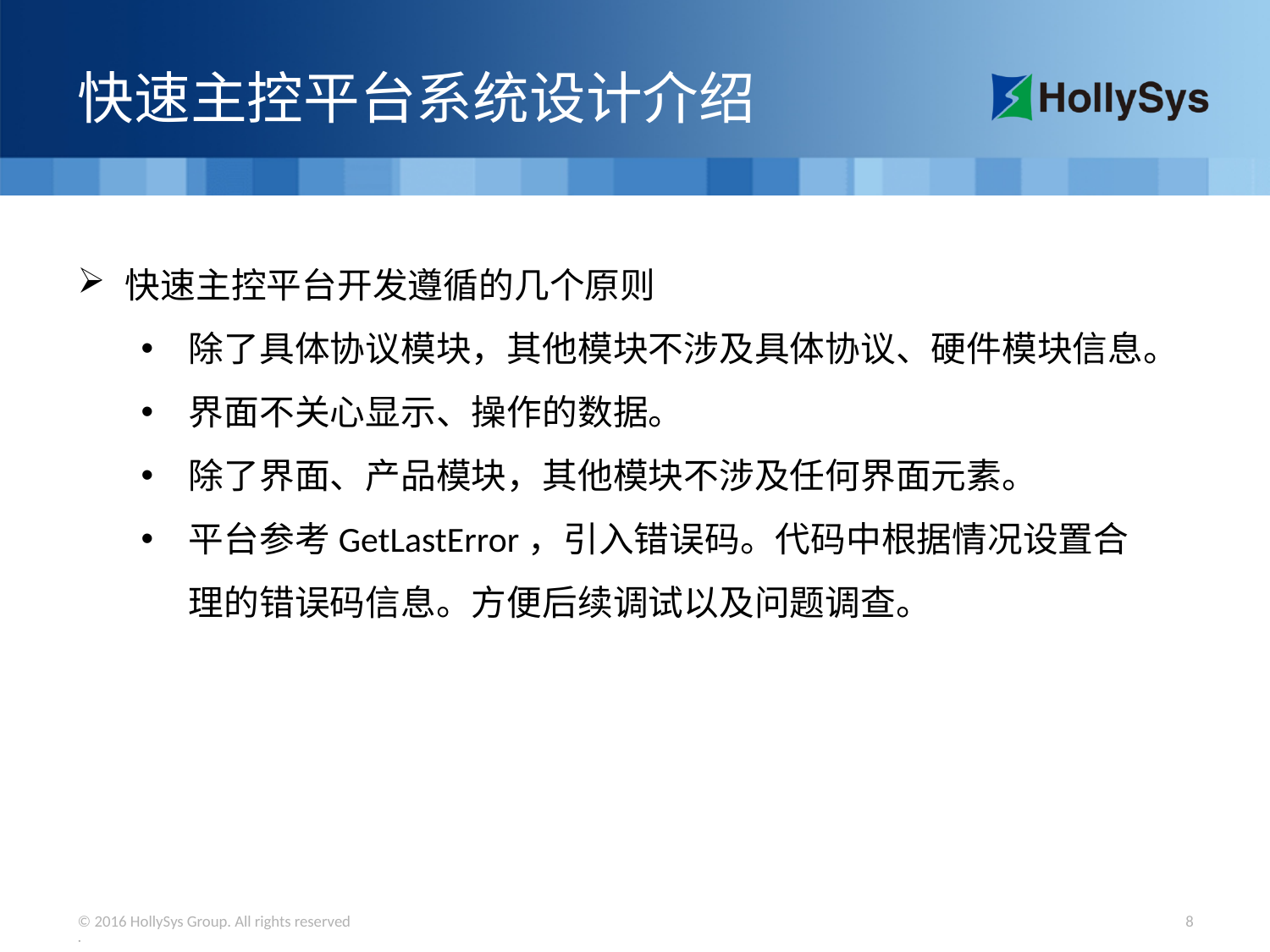

# 快速主控平台系统设计介绍
快速主控平台开发遵循的几个原则
除了具体协议模块，其他模块不涉及具体协议、硬件模块信息。
界面不关心显示、操作的数据。
除了界面、产品模块，其他模块不涉及任何界面元素。
平台参考GetLastError，引入错误码。代码中根据情况设置合理的错误码信息。方便后续调试以及问题调查。

© 2016 HollySys Group. All rights reserved.
8